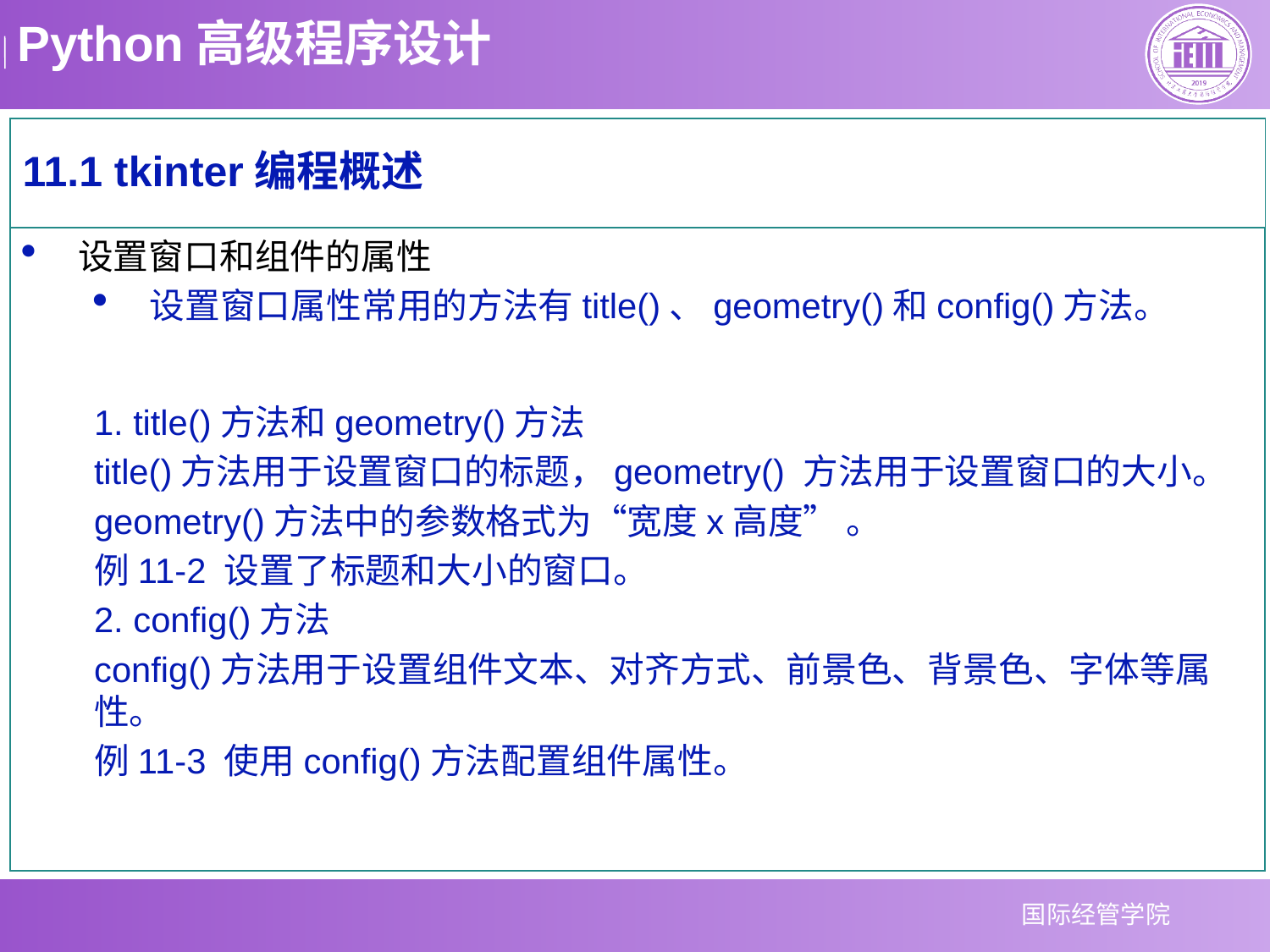

11.1 tkinter编程概述
设置窗口和组件的属性
设置窗口属性常用的方法有title()、geometry()和config()方法。

1. title()方法和geometry()方法
title()方法用于设置窗口的标题，geometry() 方法用于设置窗口的大小。
geometry()方法中的参数格式为“宽度x高度” 。
例11-2 设置了标题和大小的窗口。
2. config()方法
config()方法用于设置组件文本、对齐方式、前景色、背景色、字体等属性。
例11-3 使用config()方法配置组件属性。